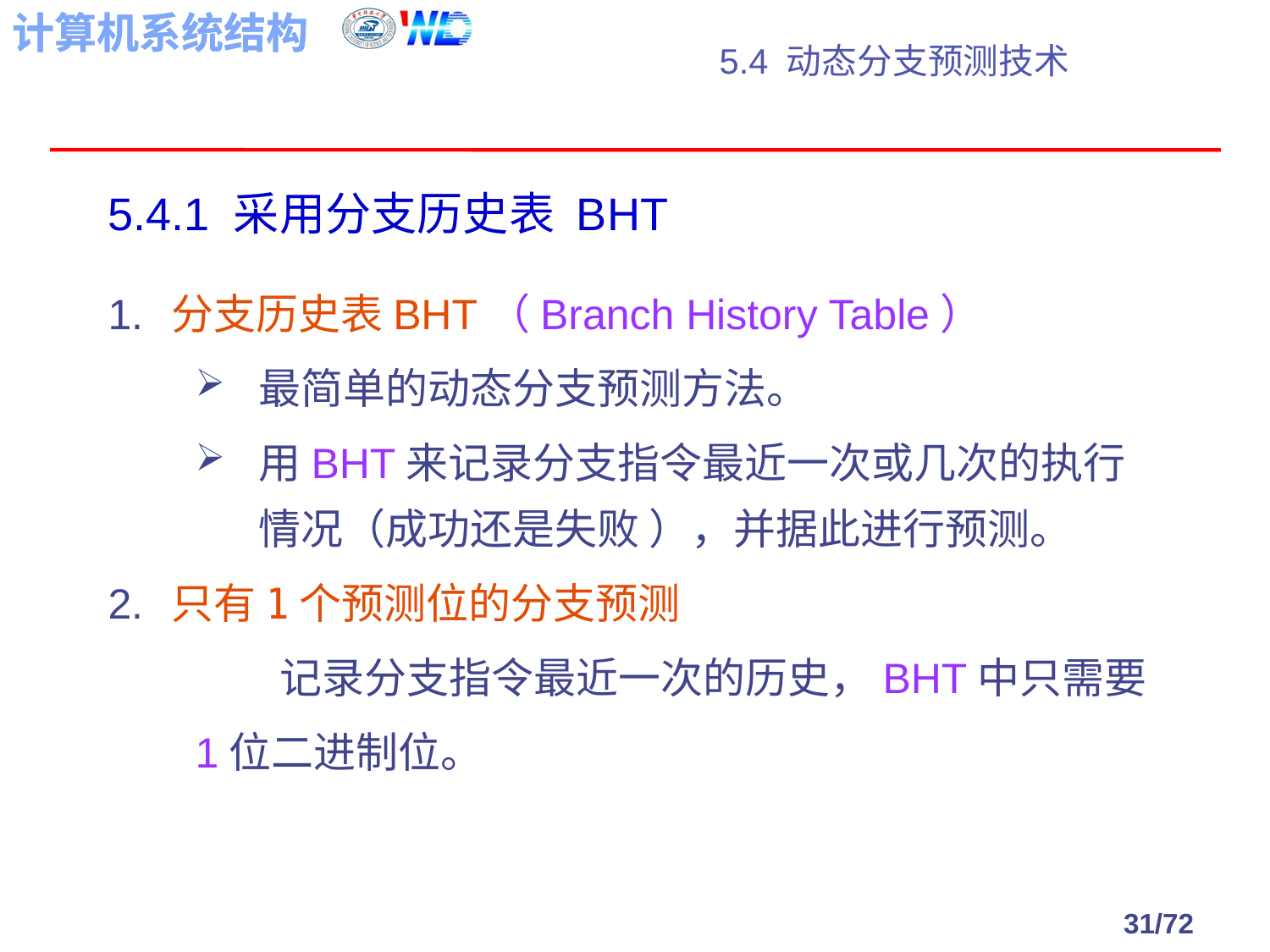

# 5.4 动态分支预测技术
5.4.1 采用分支历史表 BHT
分支历史表BHT（Branch History Table）
最简单的动态分支预测方法。
用BHT来记录分支指令最近一次或几次的执行情况（成功还是失败 ），并据此进行预测。
只有1个预测位的分支预测
　　记录分支指令最近一次的历史，BHT中只需要
1位二进制位。